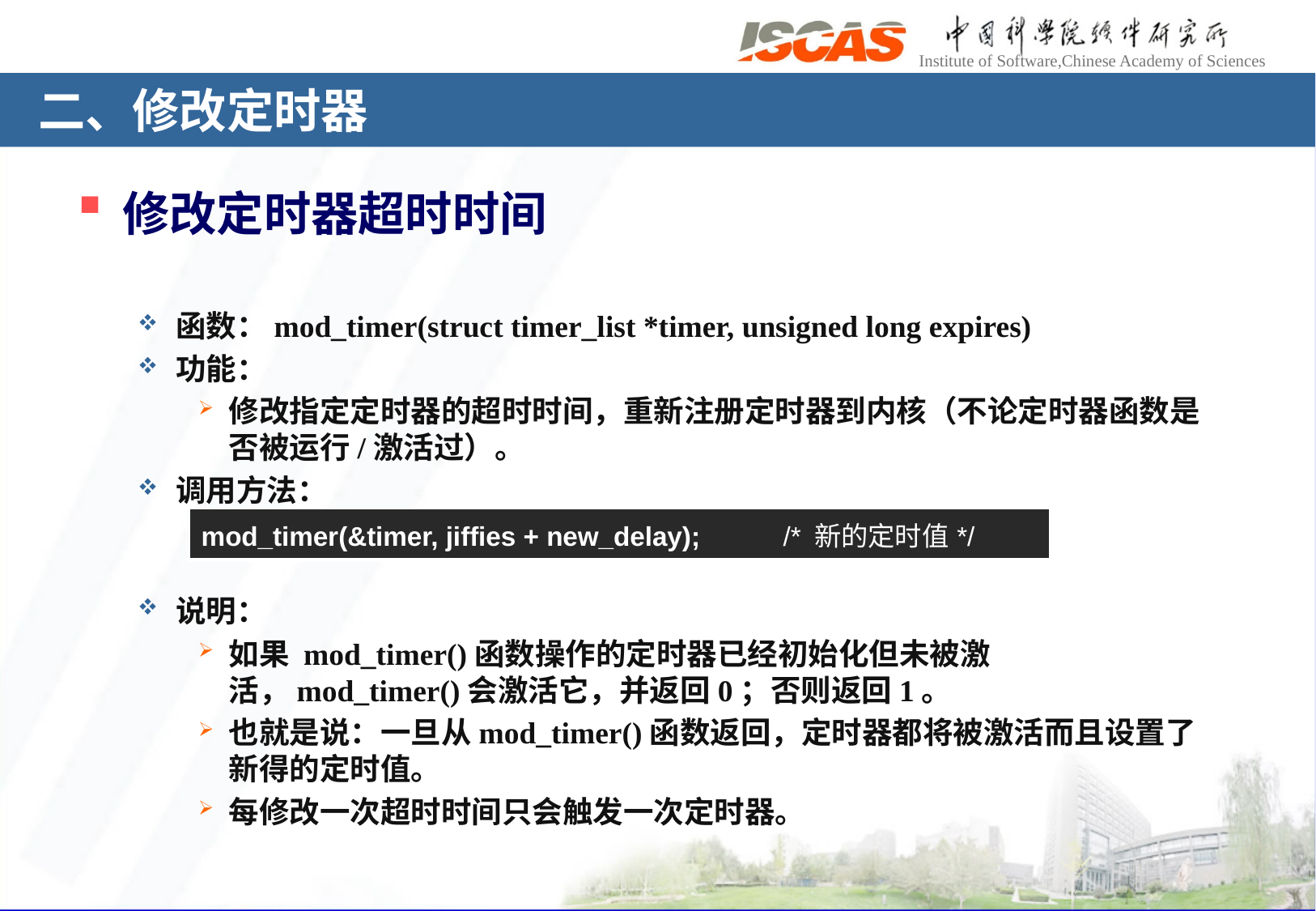

# 二、修改定时器
修改定时器超时时间

函数：mod_timer(struct timer_list *timer, unsigned long expires)
功能：
修改指定定时器的超时时间，重新注册定时器到内核（不论定时器函数是否被运行/激活过）。
调用方法：
| mod\_timer(&timer, jiffies + new\_delay); /\* 新的定时值\*/ |
| --- |
说明：
如果 mod_timer()函数操作的定时器已经初始化但未被激活，mod_timer()会激活它，并返回0；否则返回1。
也就是说：一旦从mod_timer()函数返回，定时器都将被激活而且设置了新得的定时值。
每修改一次超时时间只会触发一次定时器。